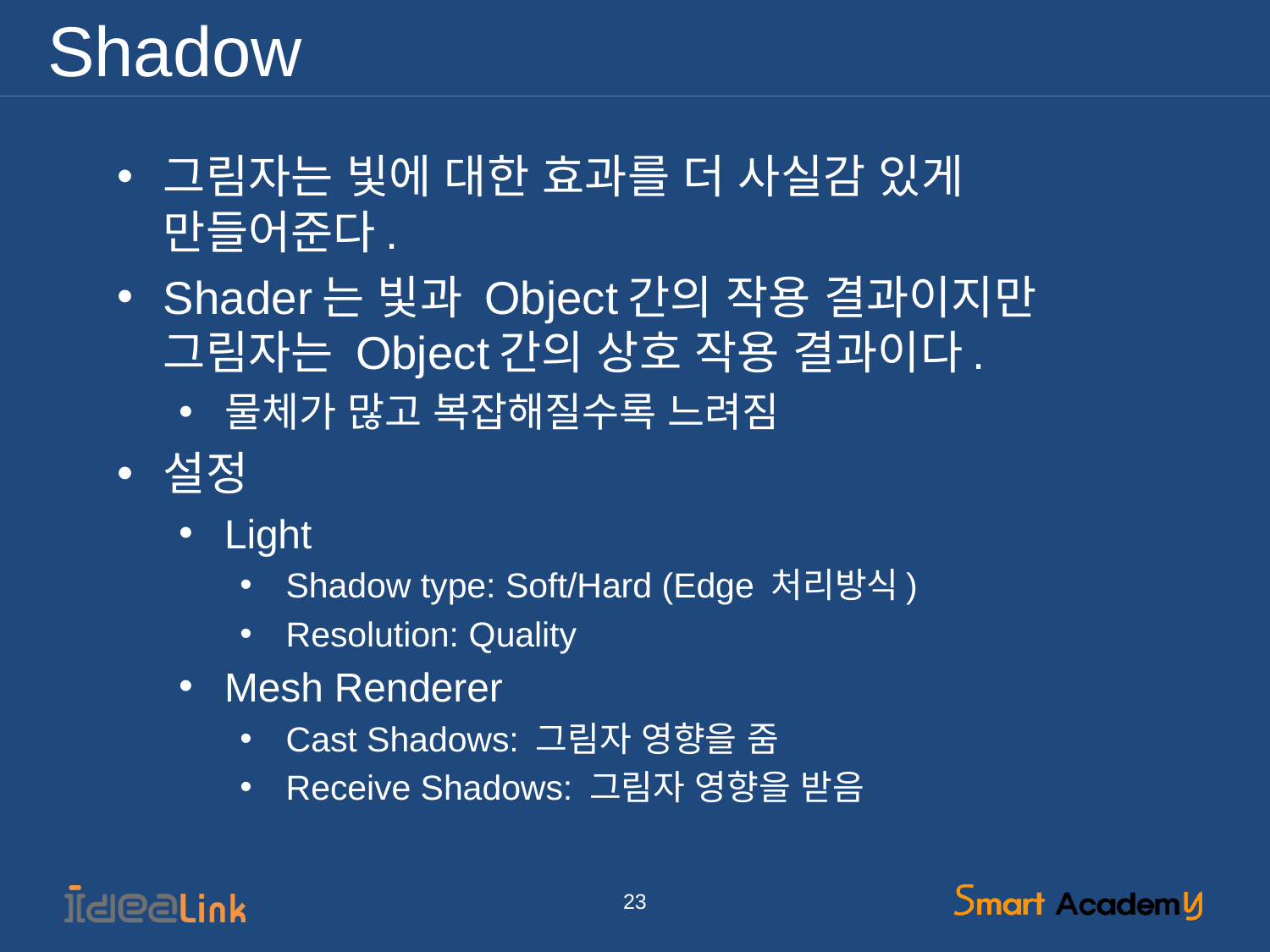

# Shadow
그림자는 빛에 대한 효과를 더 사실감 있게 만들어준다.
Shader는 빛과 Object간의 작용 결과이지만 그림자는 Object간의 상호 작용 결과이다.
물체가 많고 복잡해질수록 느려짐
설정
Light
Shadow type: Soft/Hard (Edge 처리방식)
Resolution: Quality
Mesh Renderer
Cast Shadows: 그림자 영향을 줌
Receive Shadows: 그림자 영향을 받음
23